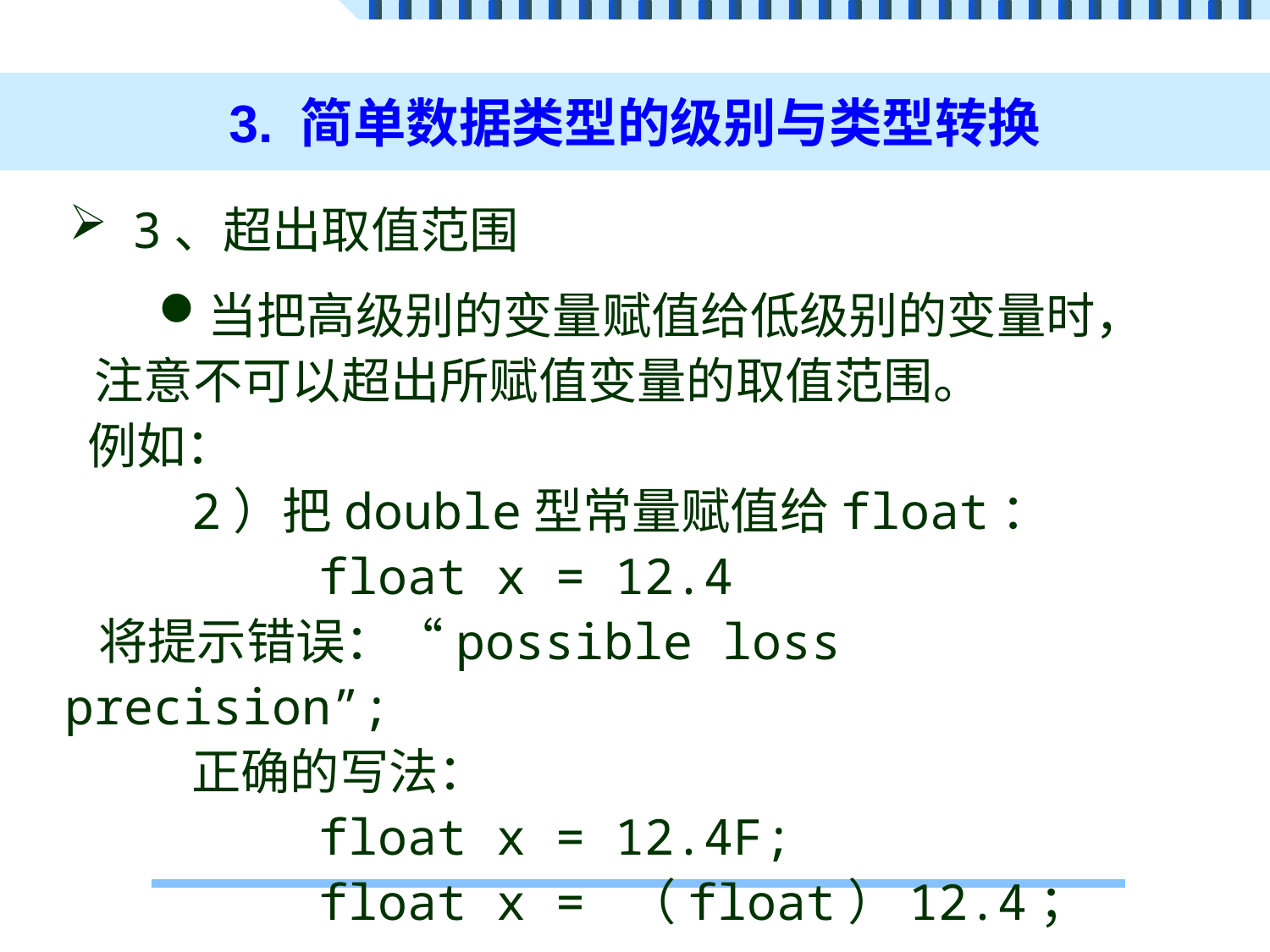

# 3. 简单数据类型的级别与类型转换
3、超出取值范围
当把高级别的变量赋值给低级别的变量时，注意不可以超出所赋值变量的取值范围。
 例如：
	2）把double型常量赋值给float：
		float x = 12.4
  将提示错误：“possible loss precision”;
	正确的写法：
		float x = 12.4F;
		float x = （float）12.4；